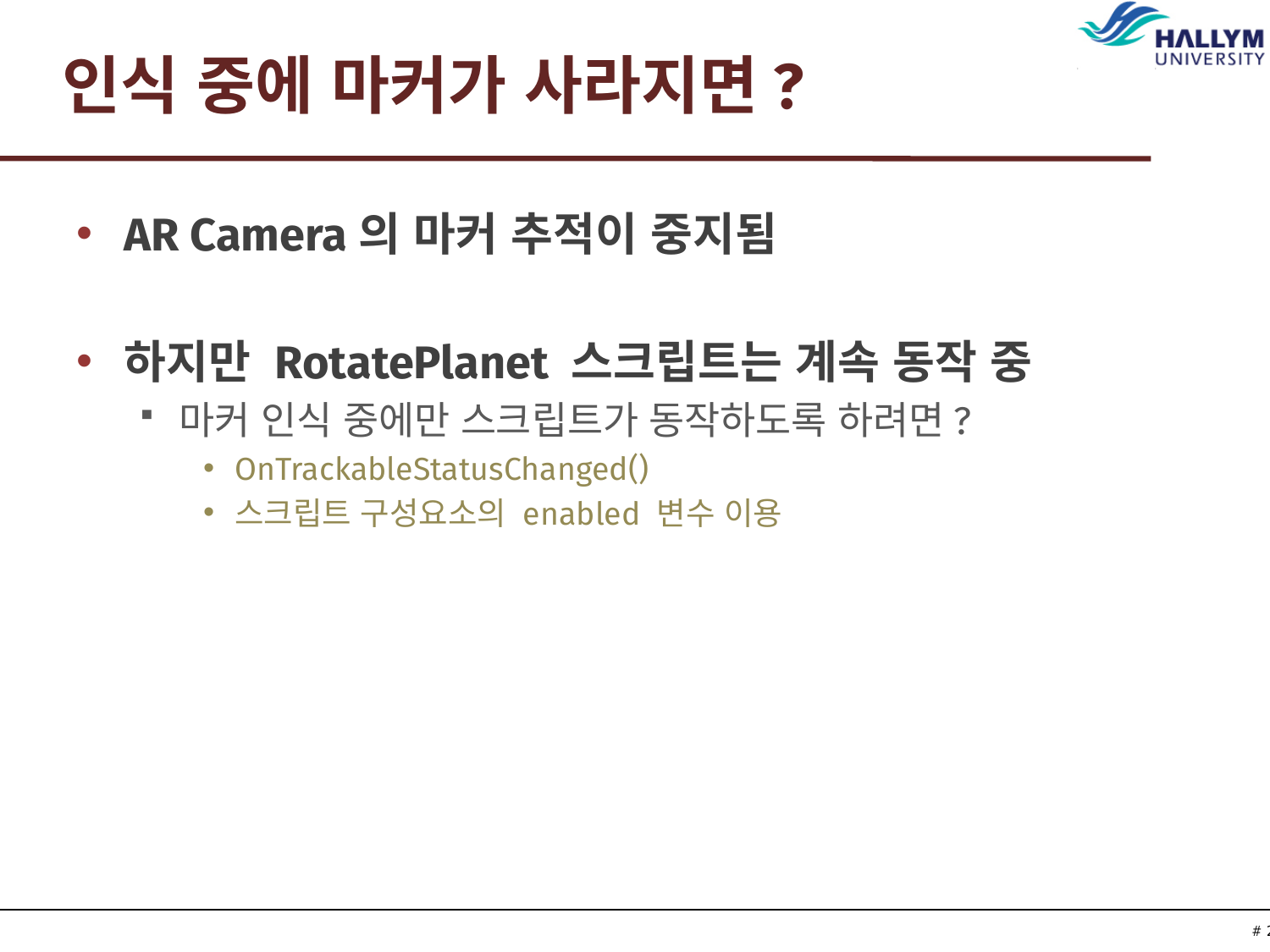

# 인식 중에 마커가 사라지면?
AR Camera의 마커 추적이 중지됨

하지만 RotatePlanet 스크립트는 계속 동작 중
마커 인식 중에만 스크립트가 동작하도록 하려면?
OnTrackableStatusChanged()
스크립트 구성요소의 enabled 변수 이용